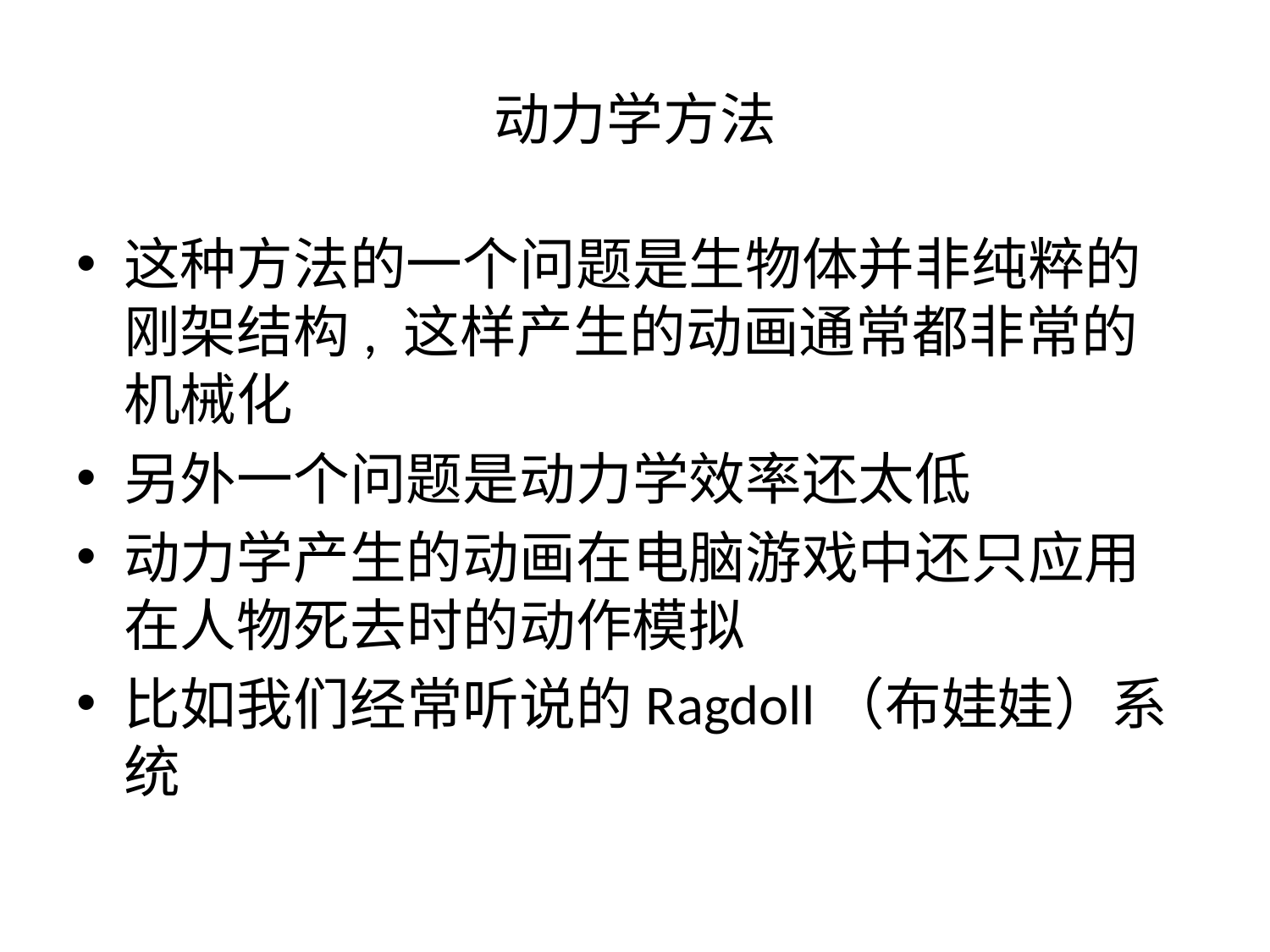

# 动力学方法
这种方法的一个问题是生物体并非纯粹的刚架结构, 这样产生的动画通常都非常的机械化
另外一个问题是动力学效率还太低
动力学产生的动画在电脑游戏中还只应用在人物死去时的动作模拟
比如我们经常听说的Ragdoll（布娃娃）系统